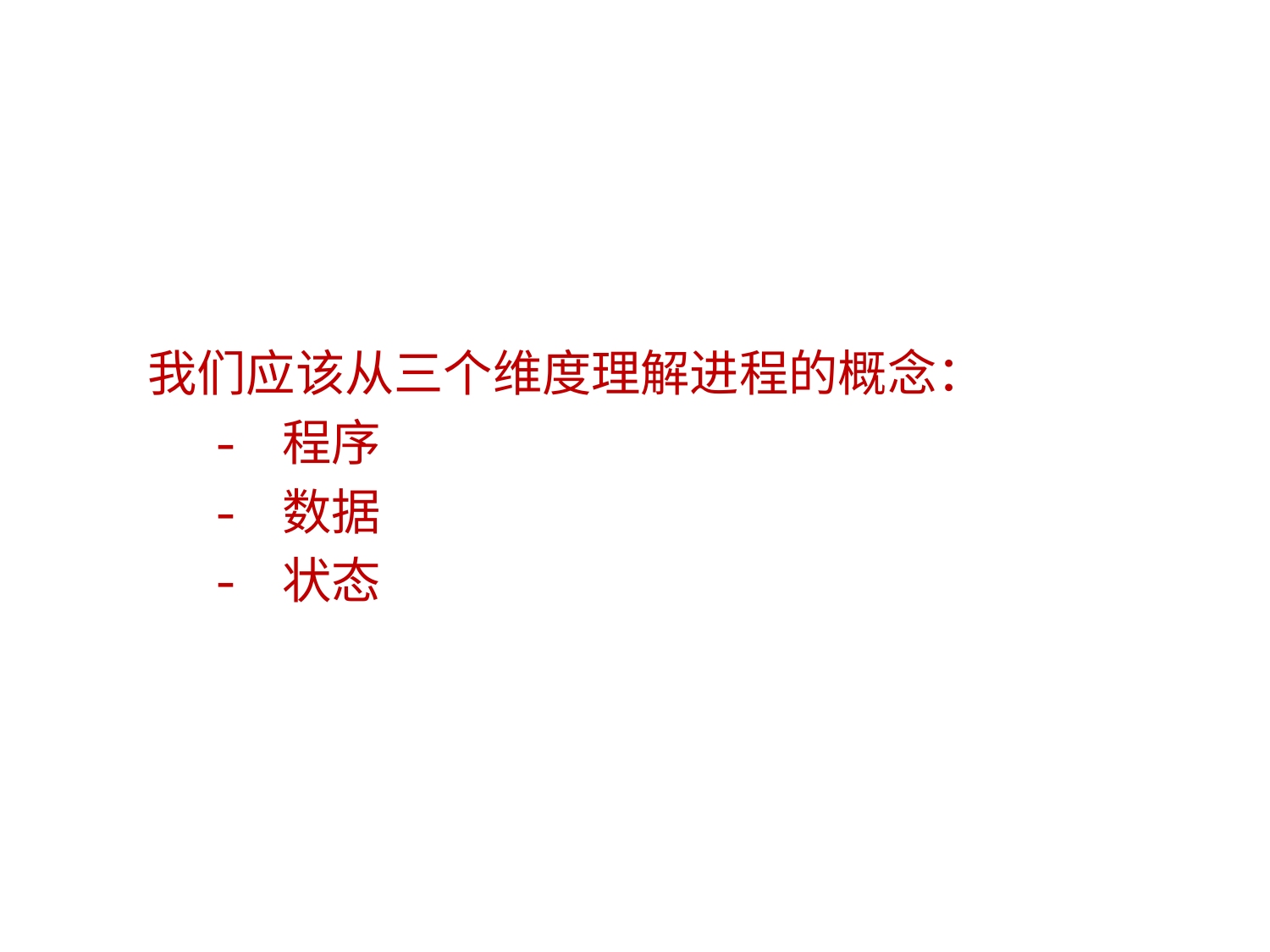

#

我们应该从三个维度理解进程的概念：
- 程序
- 数据
- 状态